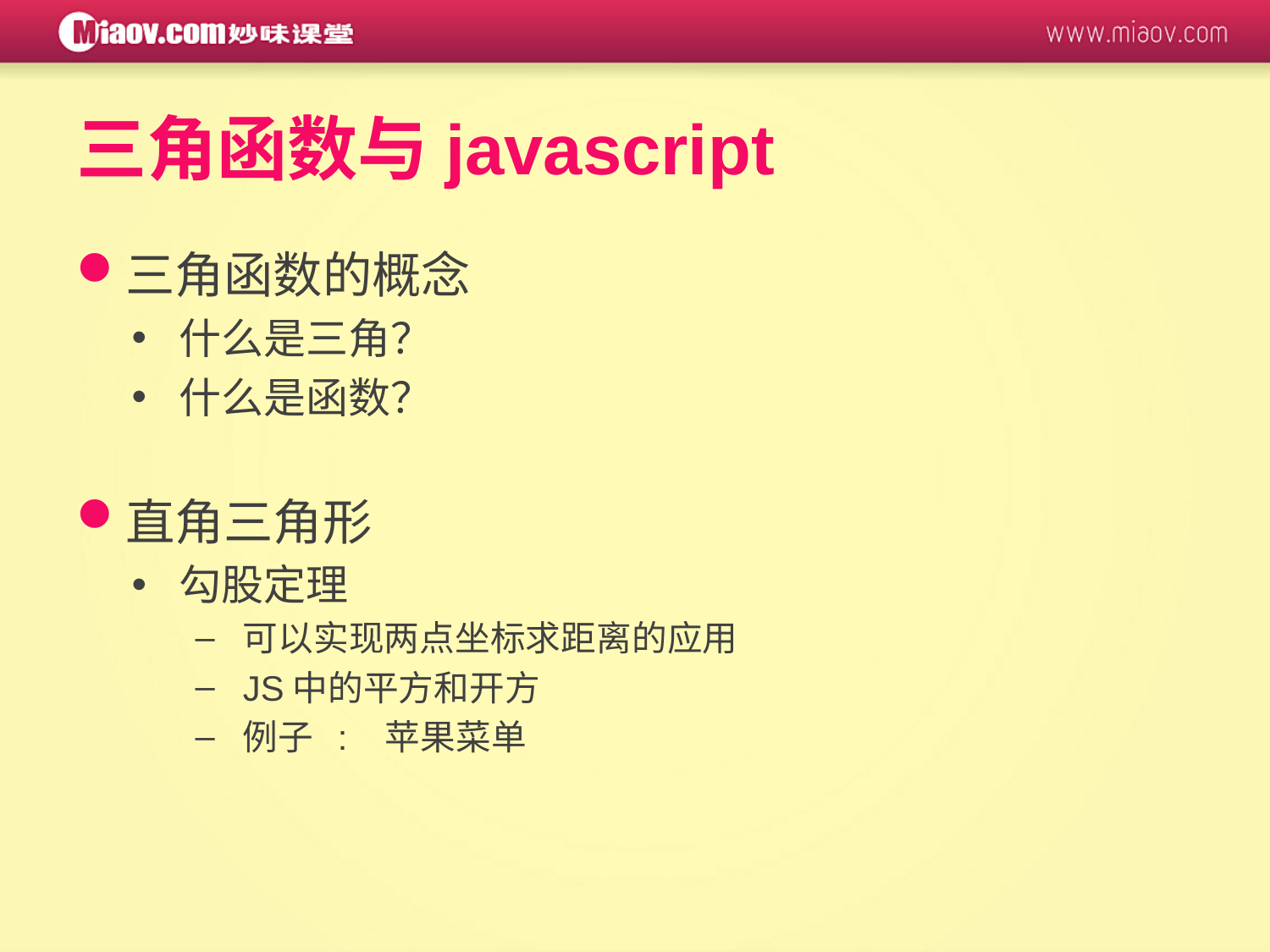

# 三角函数与javascript
三角函数的概念
什么是三角？
什么是函数？

直角三角形
勾股定理
可以实现两点坐标求距离的应用
JS中的平方和开方
例子  :   苹果菜单